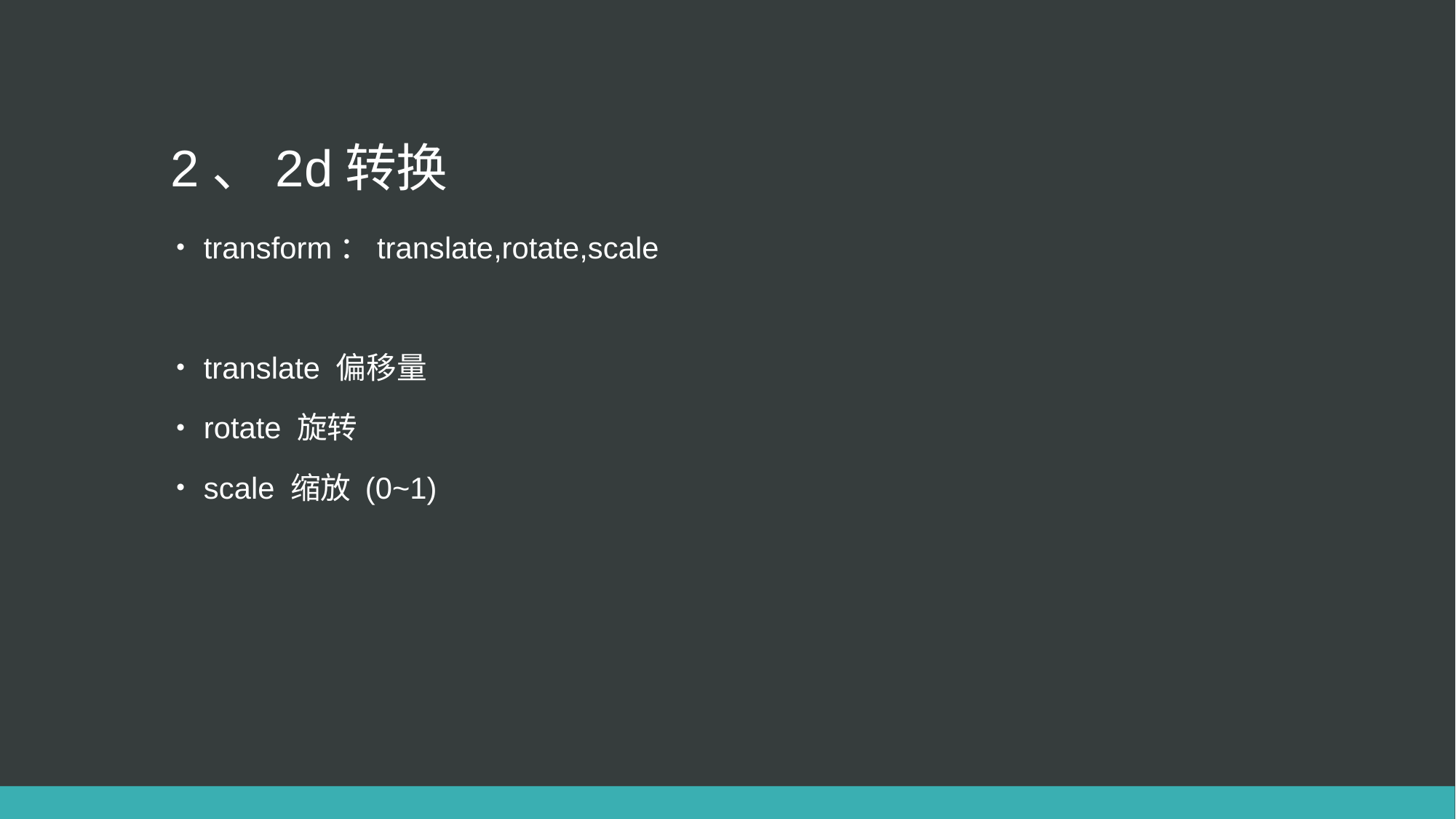

# 2、2d转换
transform：translate,rotate,scale

translate 偏移量
rotate 旋转
scale 缩放 (0~1)